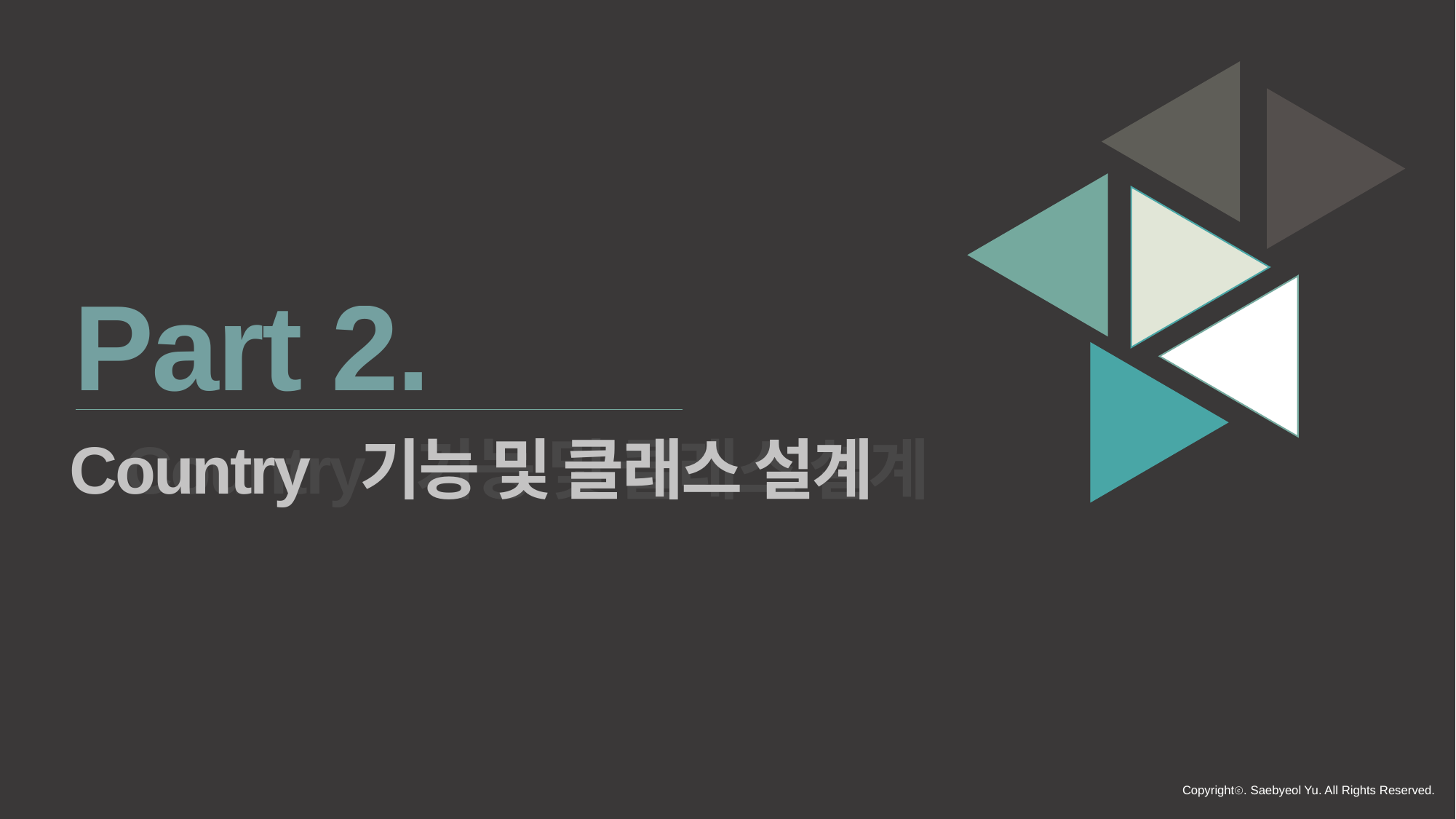

Part 2.

Country  기능 및 클래스 설계
Country  기능 및 클래스 설계
Copyrightⓒ. Saebyeol Yu. All Rights Reserved.